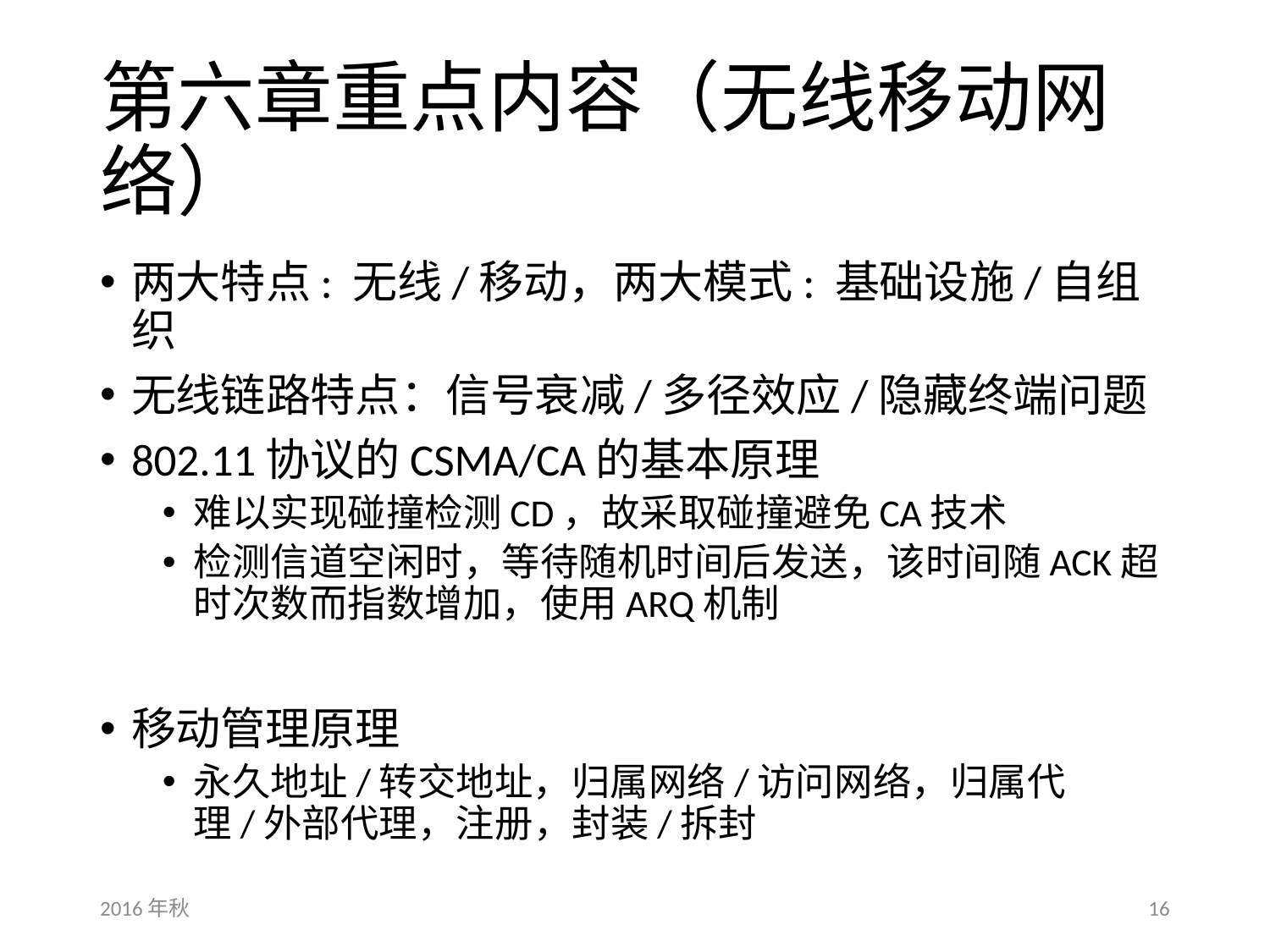

# 第六章重点内容（无线移动网络）
两大特点: 无线/移动，两大模式: 基础设施/自组织
无线链路特点：信号衰减/多径效应/隐藏终端问题
802.11协议的CSMA/CA的基本原理
难以实现碰撞检测CD，故采取碰撞避免CA技术
检测信道空闲时，等待随机时间后发送，该时间随ACK超时次数而指数增加，使用ARQ机制

移动管理原理
永久地址/转交地址，归属网络/访问网络，归属代理/外部代理，注册，封装/拆封
2016年秋
16